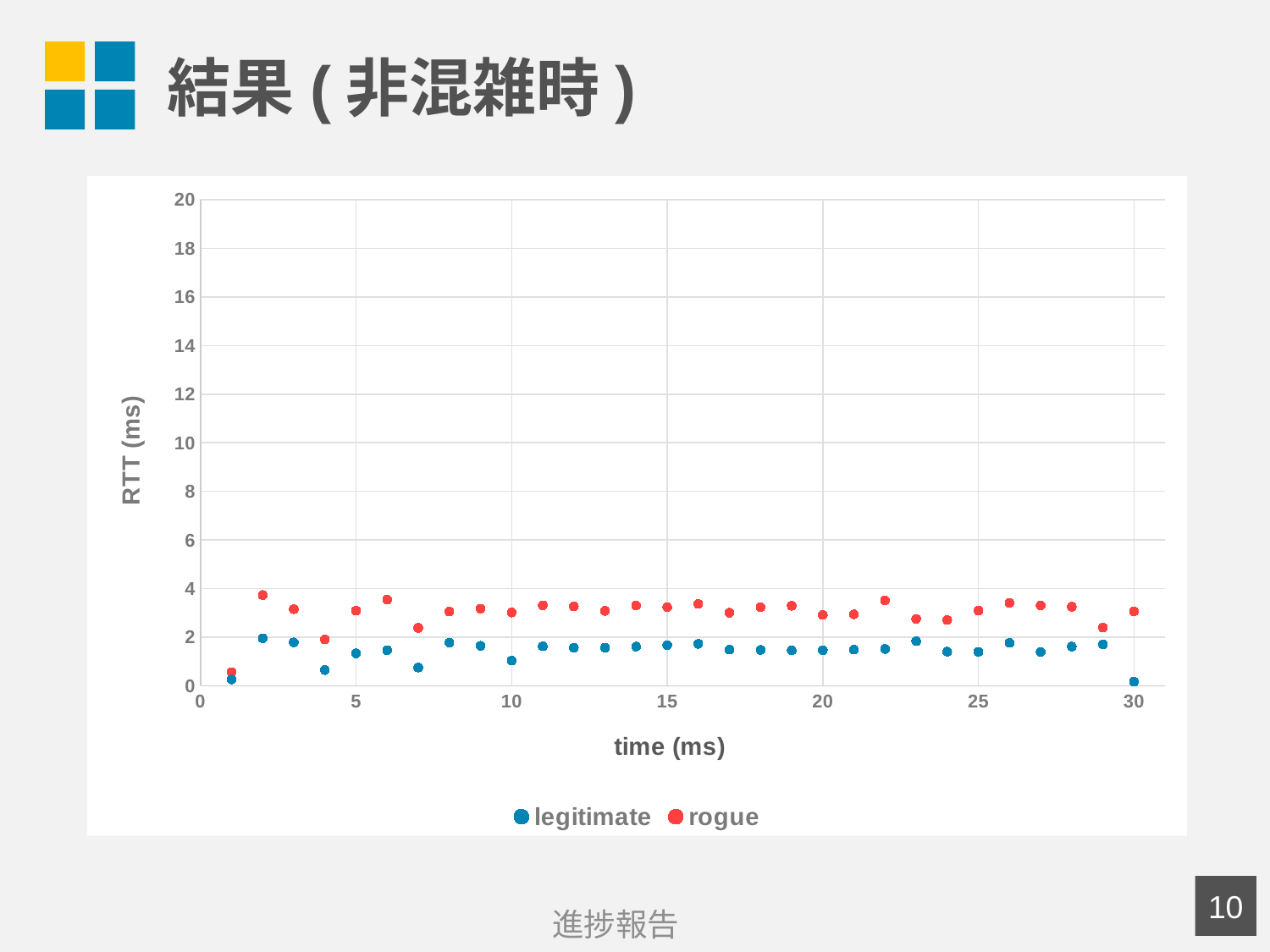

# 結果(非混雑時)

### Chart

| Category | legitimate | rogue |
|---|---|---|
10
進捗報告